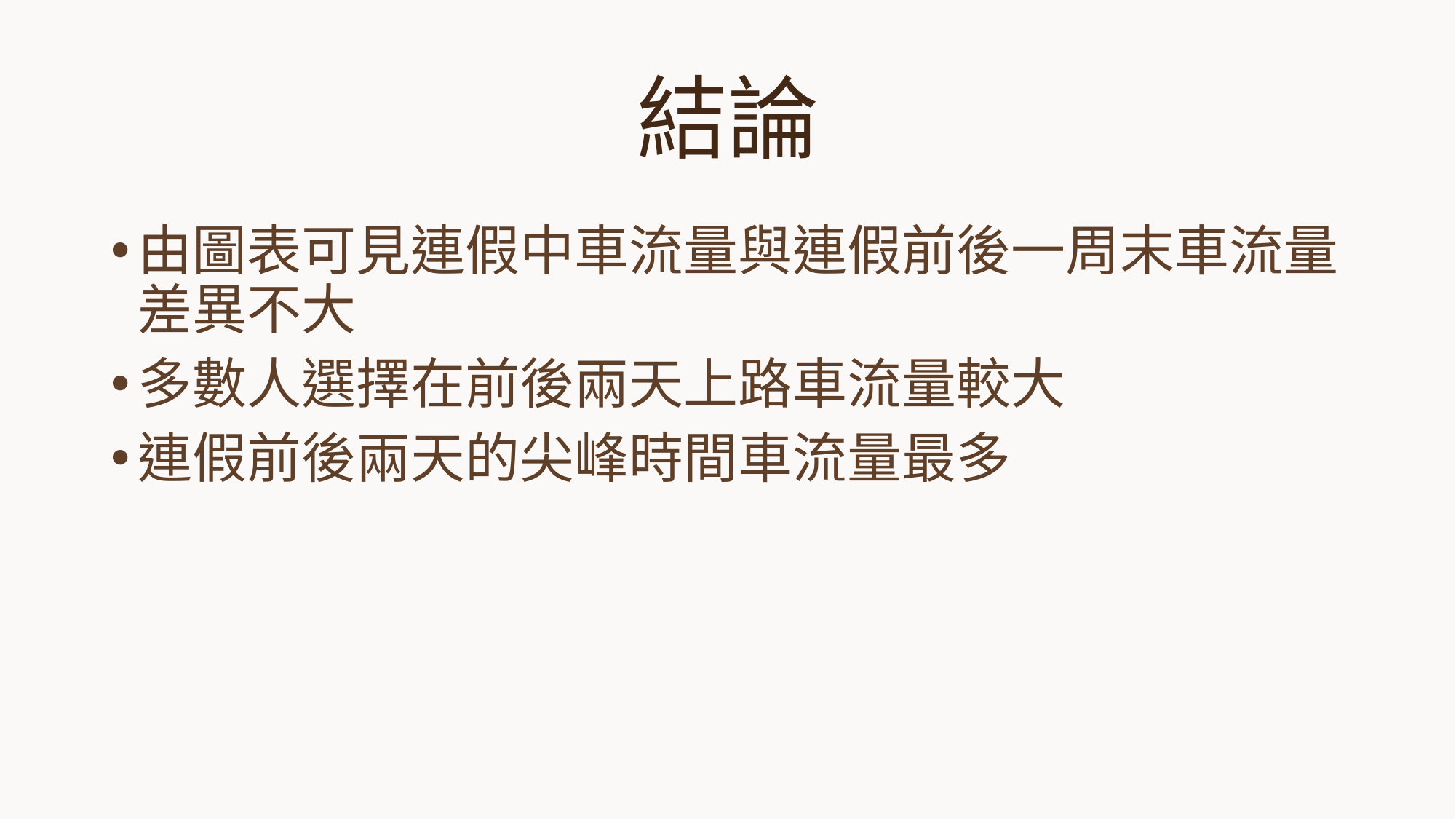

# 結論
由圖表可見連假中車流量與連假前後一周末車流量差異不大
多數人選擇在前後兩天上路車流量較大
連假前後兩天的尖峰時間車流量最多